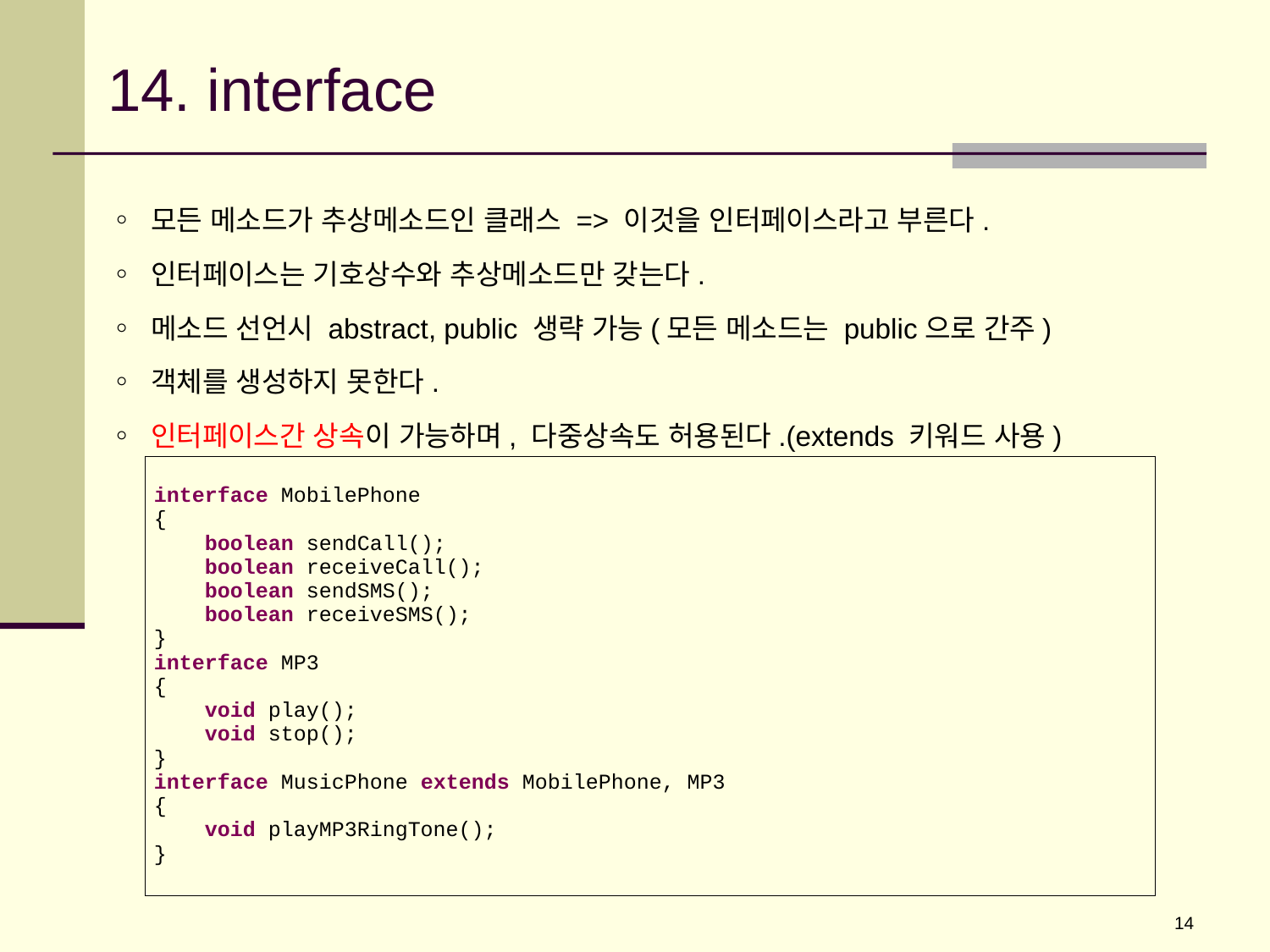

# 14. interface
◦ 모든 메소드가 추상메소드인 클래스 => 이것을 인터페이스라고 부른다.
◦ 인터페이스는 기호상수와 추상메소드만 갖는다.
◦ 메소드 선언시 abstract, public 생략 가능(모든 메소드는 public으로 간주)
◦ 객체를 생성하지 못한다.
◦ 인터페이스간 상속이 가능하며, 다중상속도 허용된다.(extends 키워드 사용)

| interface MobilePhone { boolean sendCall(); boolean receiveCall(); boolean sendSMS(); boolean receiveSMS(); } interface MP3 { void play(); void stop(); } interface MusicPhone extends MobilePhone, MP3 { void playMP3RingTone(); } |
| --- |
14